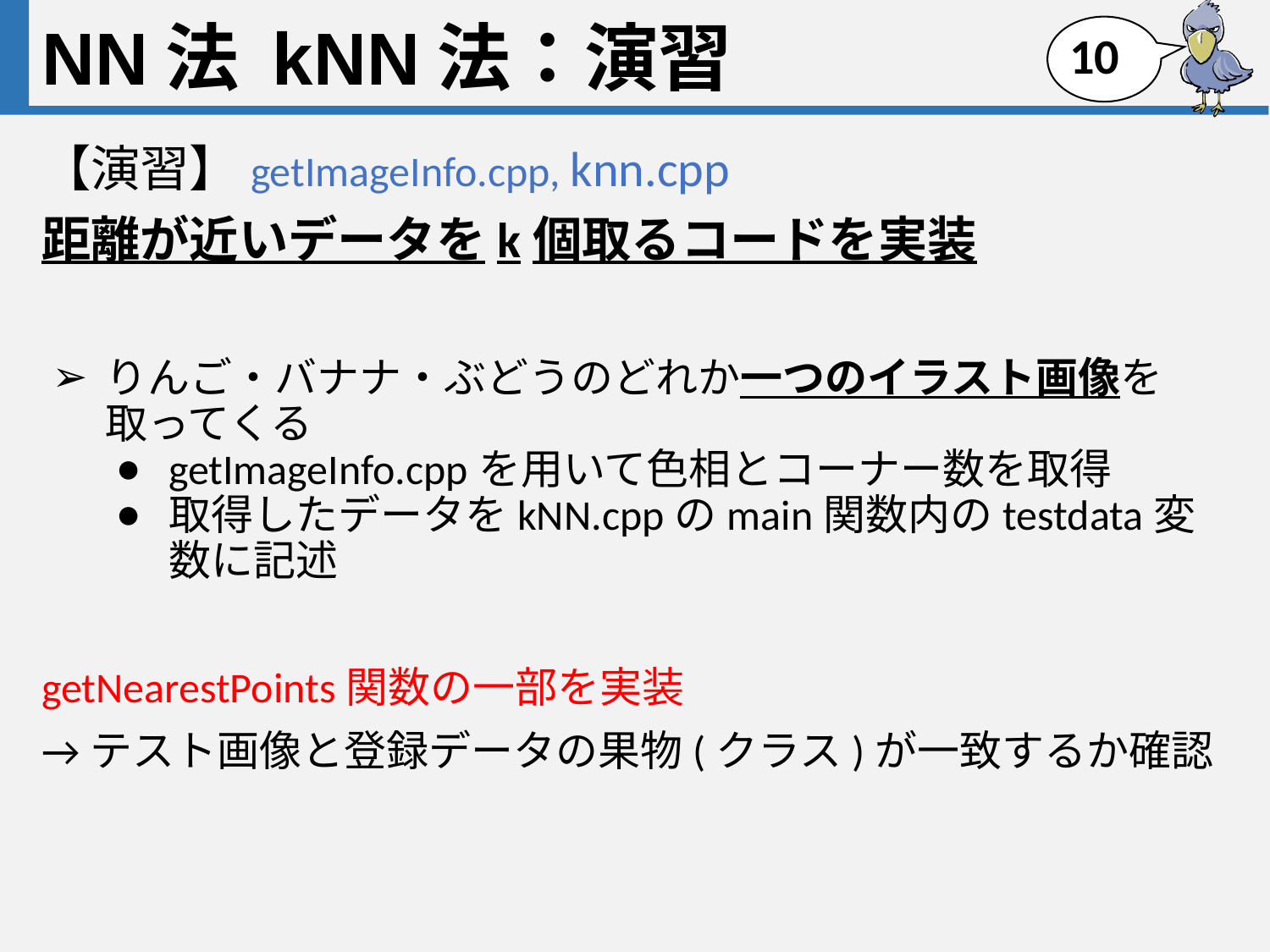

# NN法 kNN法：演習
10
【演習】getImageInfo.cpp, knn.cpp
距離が近いデータをk個取るコードを実装

りんご・バナナ・ぶどうのどれか一つのイラスト画像を取ってくる
getImageInfo.cppを用いて色相とコーナー数を取得
取得したデータをkNN.cppのmain関数内のtestdata変数に記述

getNearestPoints関数の一部を実装
→テスト画像と登録データの果物(クラス)が一致するか確認